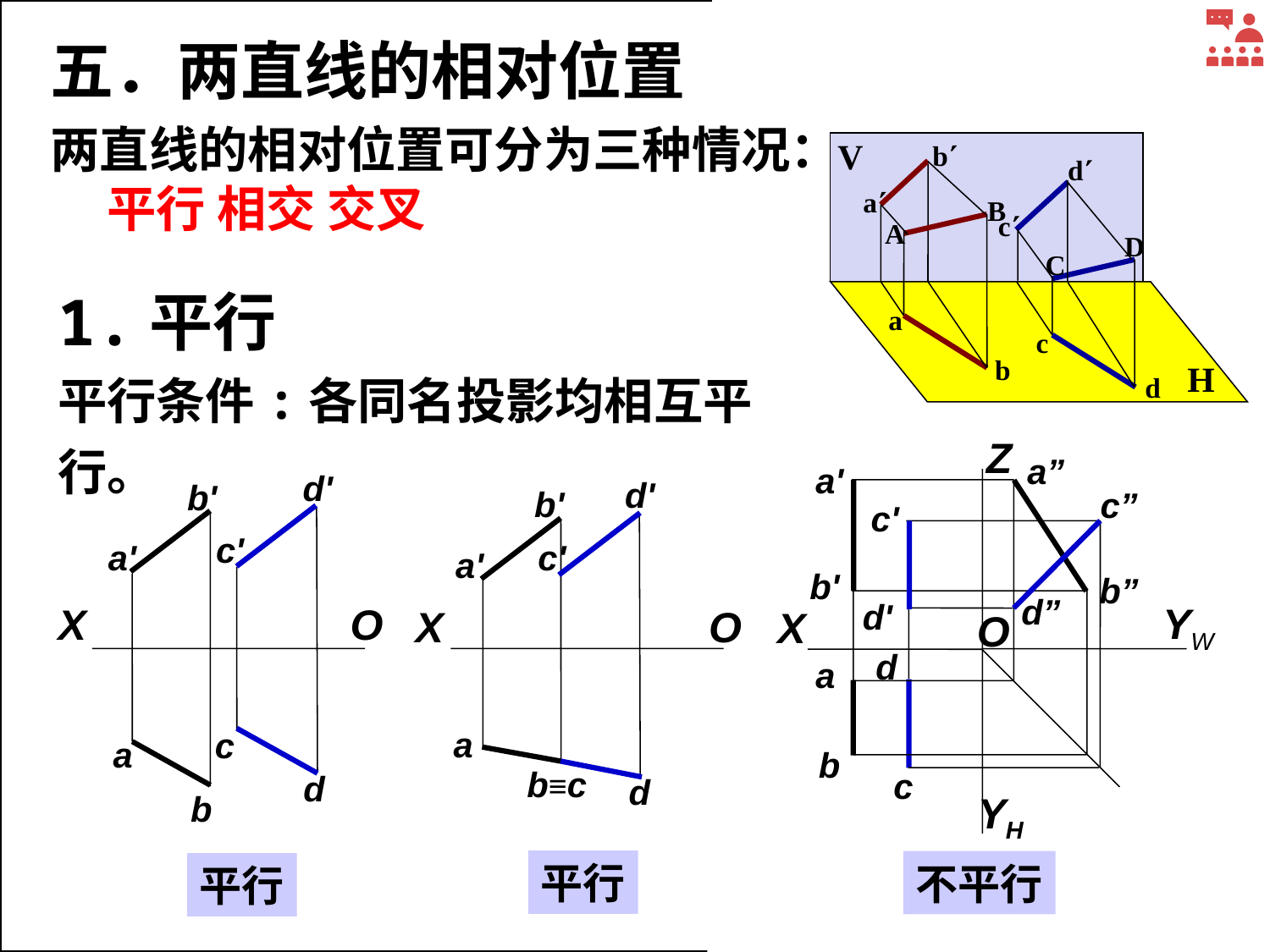

五．两直线的相对位置
两直线的相对位置可分为三种情况：
    平行 相交 交叉
V
b′

d′

a′

B
c′

A

D

C

a

c

b
H
d

1.平行
平行条件:各同名投影均相互平行。
Z

YW

YH
a”
a'

c'

b'
d'
d'
b'

c'
a'
d'
b'

c'
a'
c”

b”

d”

O
X

O
X

X
O

d
a

a
c
a

b

b≡c
c
d

d

b
a’b’∥c’d’,ab∥dc,
平行
不平行
平行
  a”b” ∥c”d”
╲